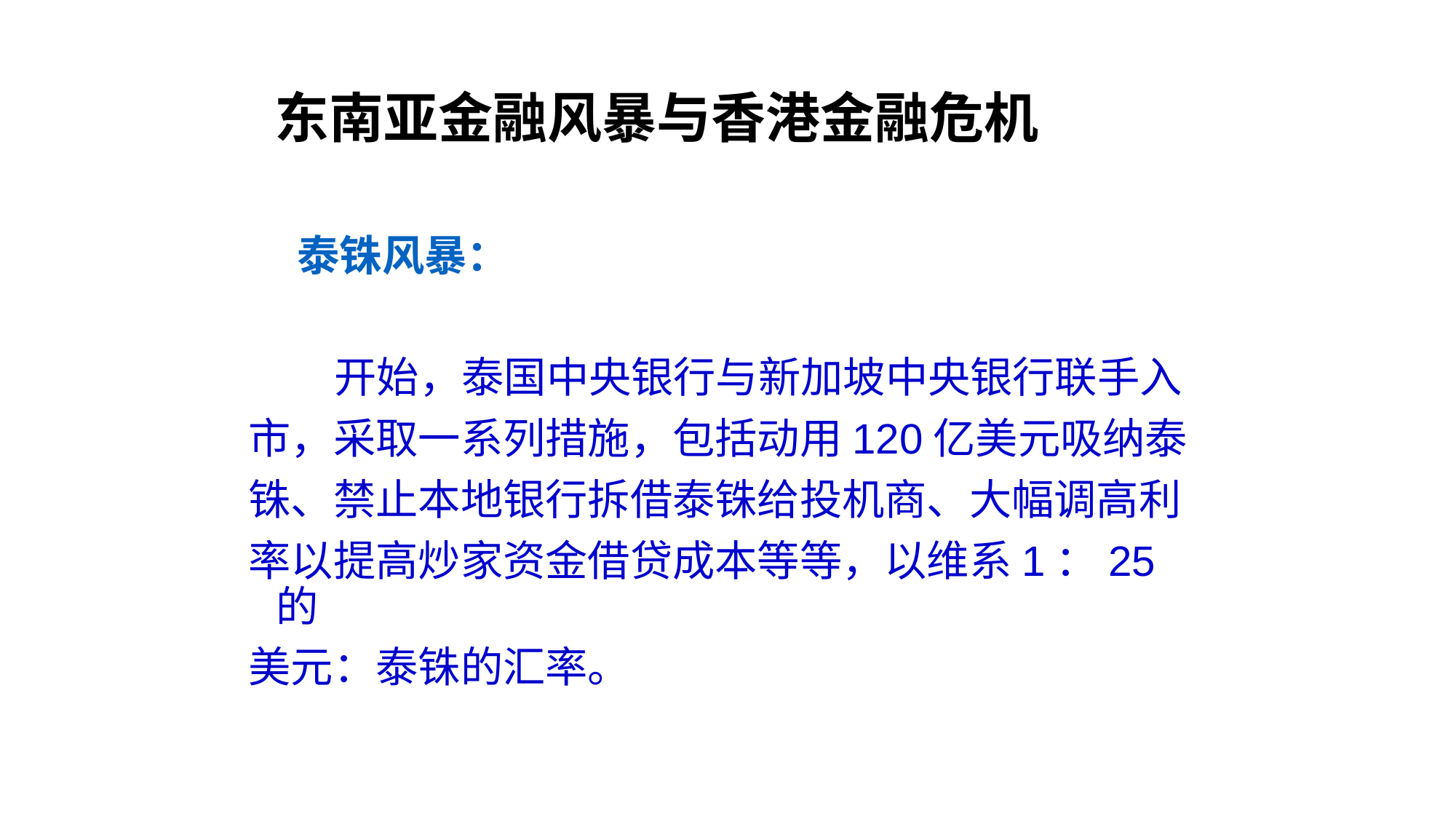

东南亚金融风暴与香港金融危机
    泰铢风暴：

        开始，泰国中央银行与新加坡中央银行联手入
市，采取一系列措施，包括动用120亿美元吸纳泰
铢、禁止本地银行拆借泰铢给投机商、大幅调高利
率以提高炒家资金借贷成本等等，以维系1：25的
美元：泰铢的汇率。